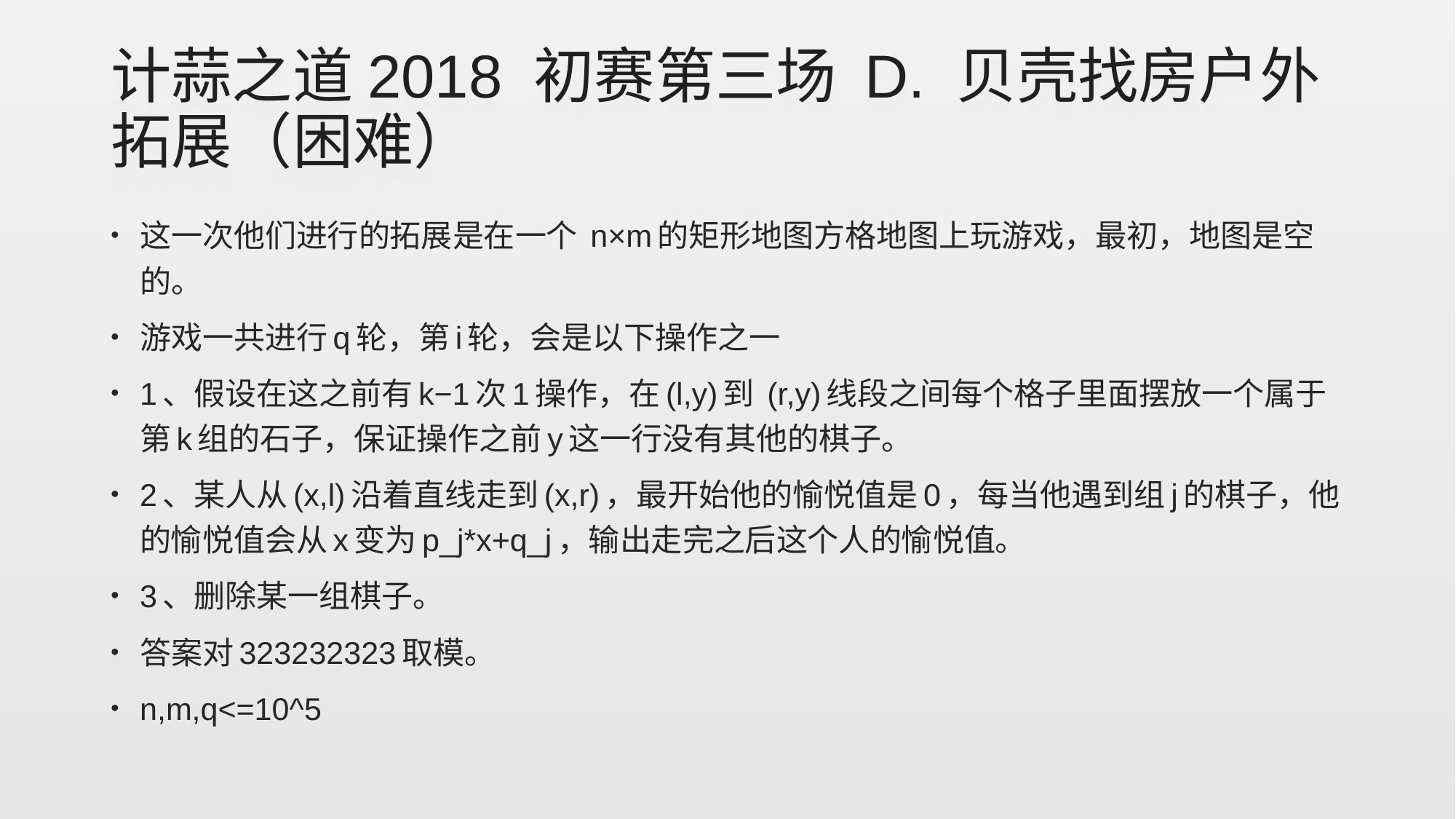

# 计蒜之道2018 初赛第三场 D. 贝壳找房户外拓展（困难）
这一次他们进行的拓展是在一个 n×m的矩形地图方格地图上玩游戏，最初，地图是空的。
游戏一共进行q轮，第i轮，会是以下操作之一
1、假设在这之前有k−1次1操作，在(l,y)到 (r,y)线段之间每个格子里面摆放一个属于第k组的石子，保证操作之前y这一行没有其他的棋子。
2、某人从(x,l)沿着直线走到(x,r)，最开始他的愉悦值是0，每当他遇到组j的棋子，他的愉悦值会从x变为p_j*x+q_j​，输出走完之后这个人的愉悦值。
3、删除某一组棋子。
答案对323232323取模。
n,m,q<=10^5